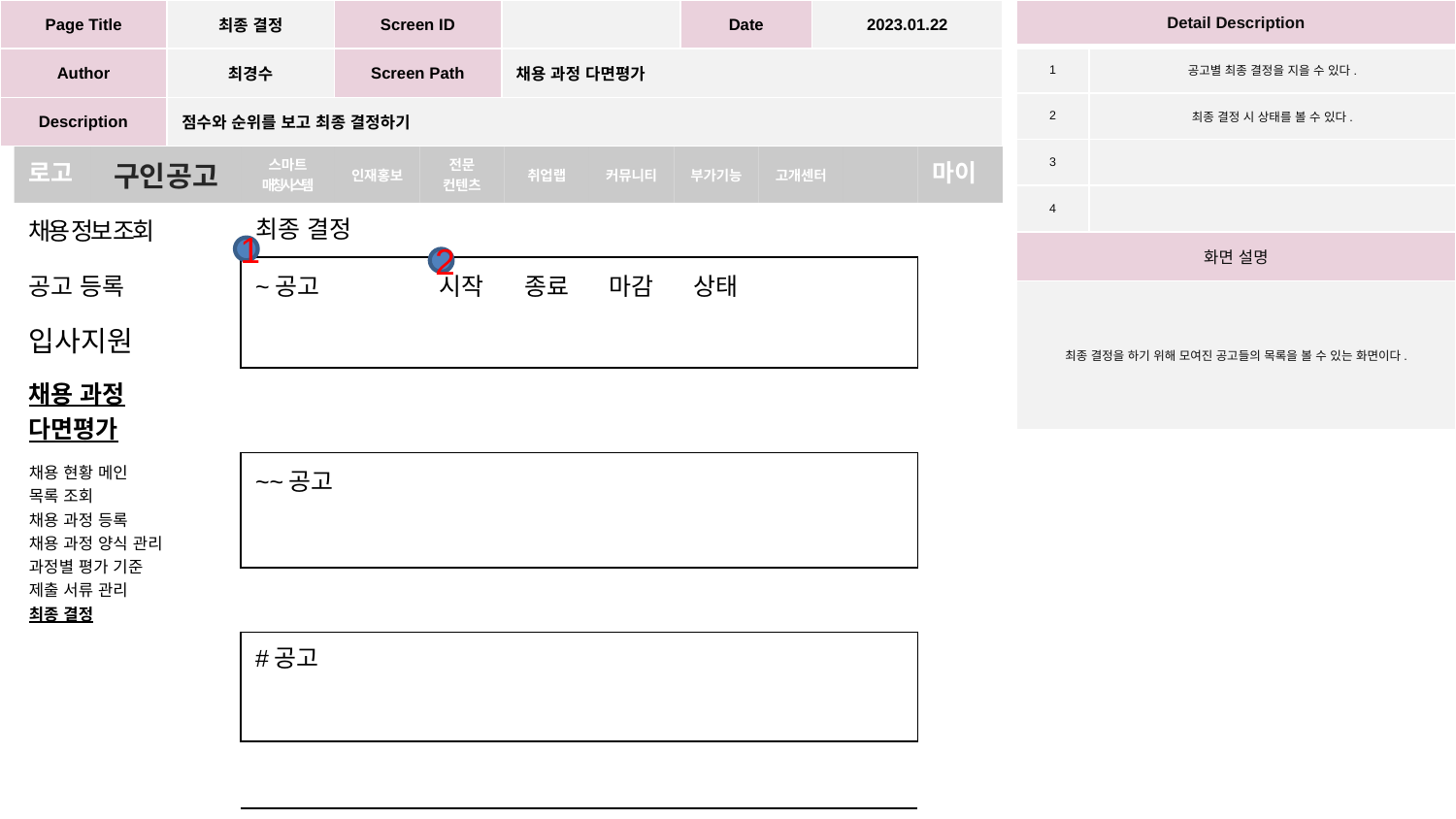

| Page Title | 최종 결정 | Screen ID |  | Date | 2023.01.22 |
| --- | --- | --- | --- | --- | --- |
| Author | 최경수 | Screen Path | 채용 과정 다면평가 |  |  |
| Description | 점수와 순위를 보고 최종 결정하기 |  |  |  |  |
| Detail Description |  |
| --- | --- |
| 1 | 공고별 최종 결정을 지을 수 있다. |
| 2 | 최종 결정 시 상태를 볼 수 있다. |
| 3 |  |
| 4 |  |
| 화면 설명 |  |
| 최종 결정을 하기 위해 모여진 공고들의 목록을 볼 수 있는 화면이다. |  |
| 로고 | 구인공고 | 구인공고 | 스마트 매칭시스템 | 인재홍보 | 전문 컨텐츠 | 취업랩 | 커뮤니티 | 부가기능 | 고개센터 |  | 마이 |
| --- | --- | --- | --- | --- | --- | --- | --- | --- | --- | --- | --- |
| 채용 정보 조회 |  |  | 최종 결정 |  |  |  |  |  |  |  |  |
| 공고 등록 |  |  | ~공고 |  | 시작 | 종료 | 마감 | 상태 |  |  |  |
| 입사지원 |  |  |  |  |  |  |  |  |  |  |  |
| 채용 과정 다면평가 |  |  |  |  |  |  |  |  |  |  |  |
| 채용 현황 메인 목록 조회 채용 과정 등록 채용 과정 양식 관리 과정별 평가 기준 제출 서류 관리 최종 결정 |  |  | ~~공고 |  |  |  |  |  |  |  |  |
|  |  |  |  |  |  |  |  |  |  |  |  |
|  |  |  |  |  |  |  |  |  |  |  |  |
|  |  |  | #공고 |  |  |  |  |  |  |  |  |
|  |  |  |  |  |  |  |  |  |  |  |  |
|  |  |  |  |  |  |  |  |  |  |  |  |
1
2